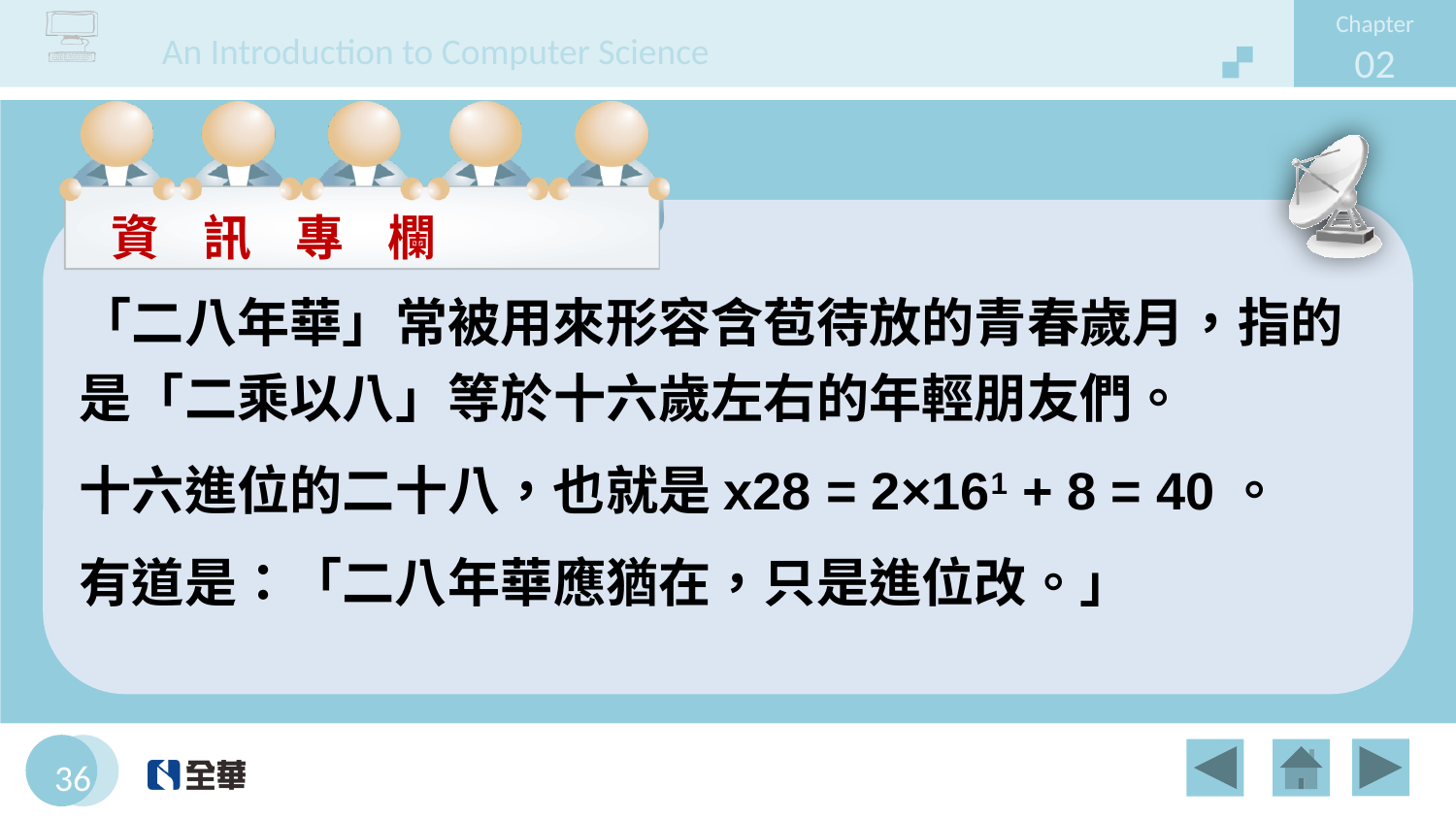

「二八年華」常被用來形容含苞待放的青春歲月，指的是「二乘以八」等於十六歲左右的年輕朋友們。
十六進位的二十八，也就是x28 = 2×161 + 8 = 40。
有道是：「二八年華應猶在，只是進位改。」